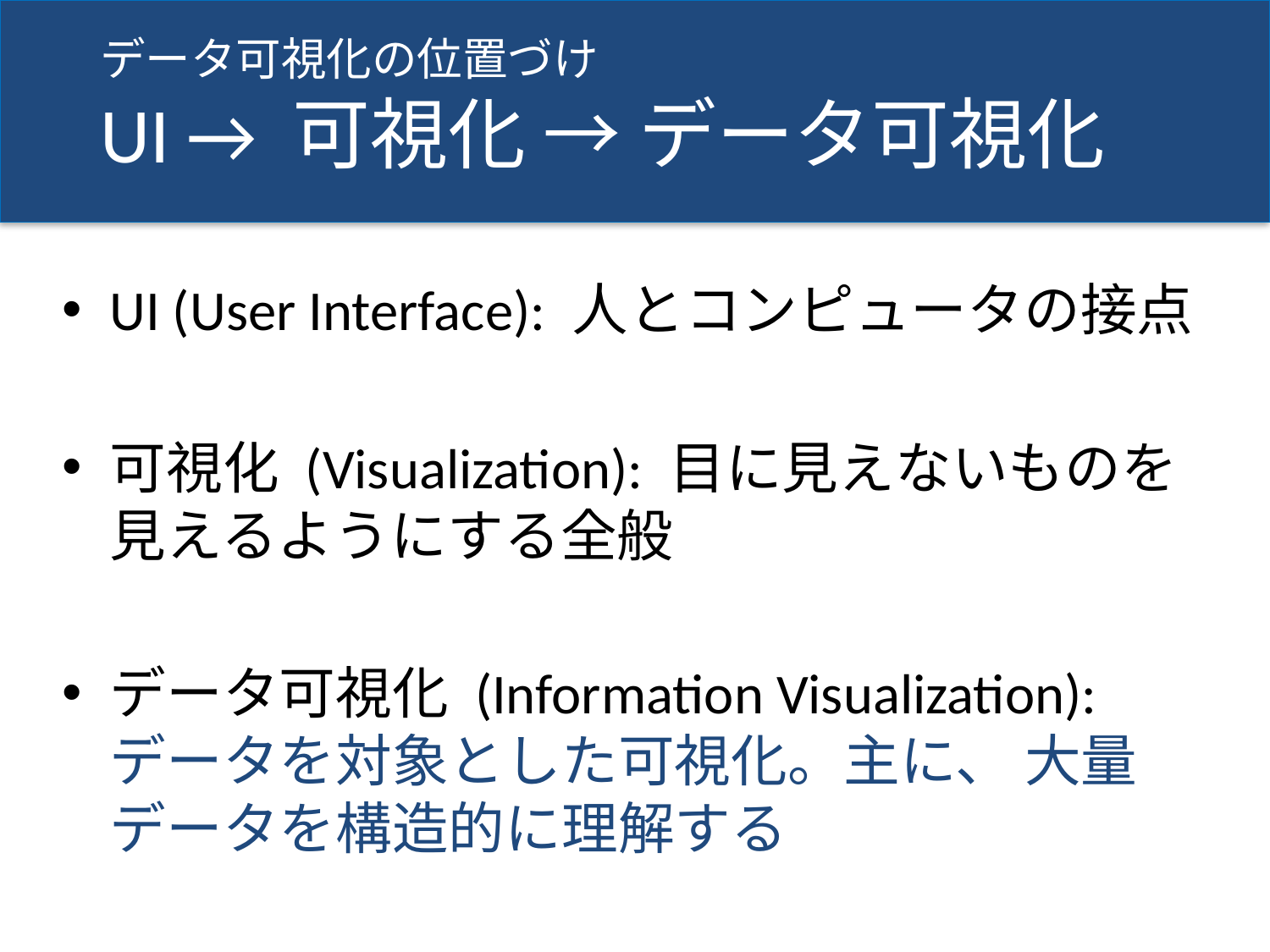

# データ可視化の位置づけ UI → 可視化 → データ可視化
UI (User Interface): 人とコンピュータの接点

可視化 (Visualization): 目に見えないものを見えるようにする全般

データ可視化 (Information Visualization):データを対象とした可視化。主に、 大量データを構造的に理解する